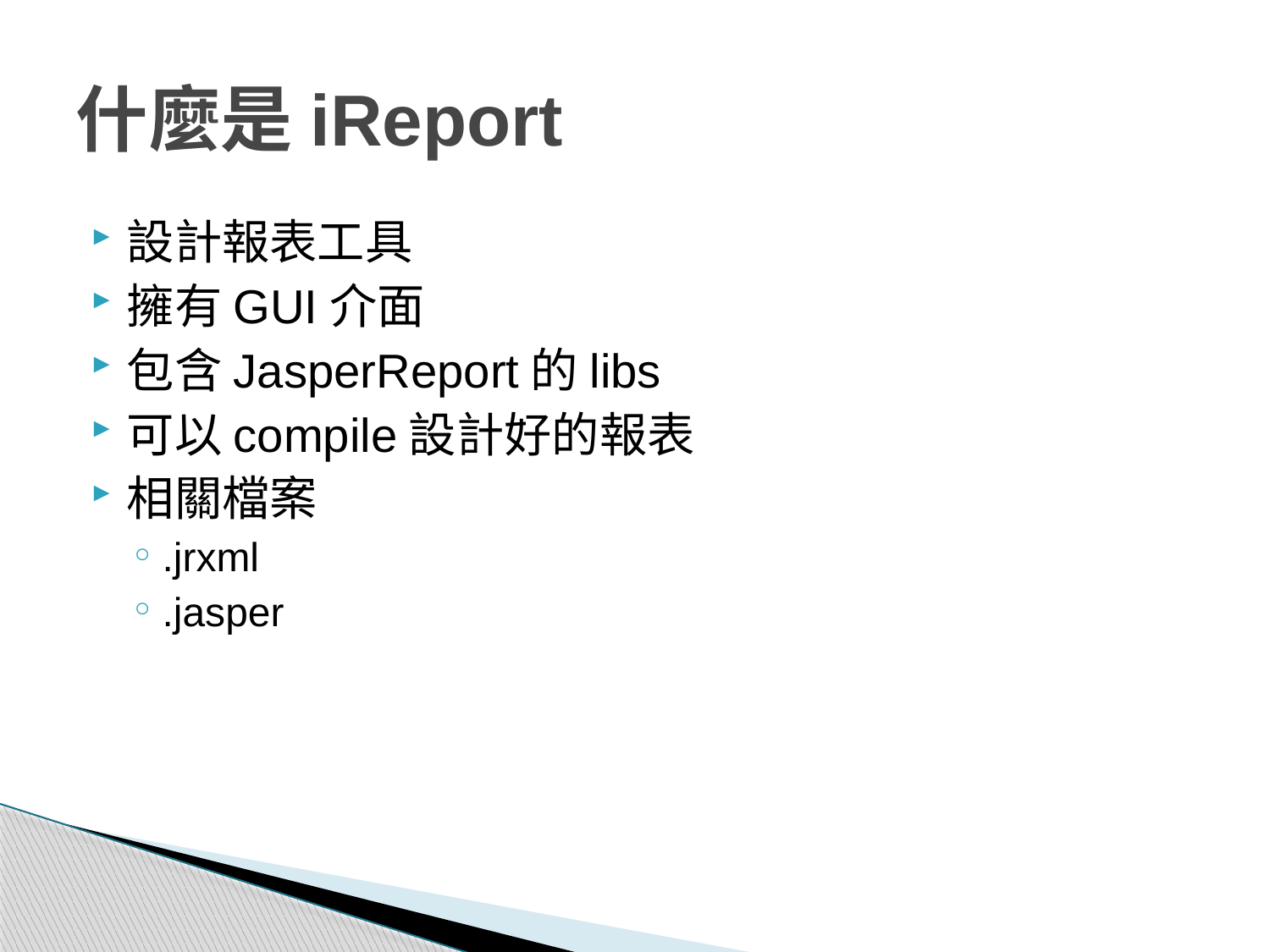

# 什麼是iReport
設計報表工具
擁有GUI介面
包含JasperReport的libs
可以compile設計好的報表
相關檔案
.jrxml
.jasper